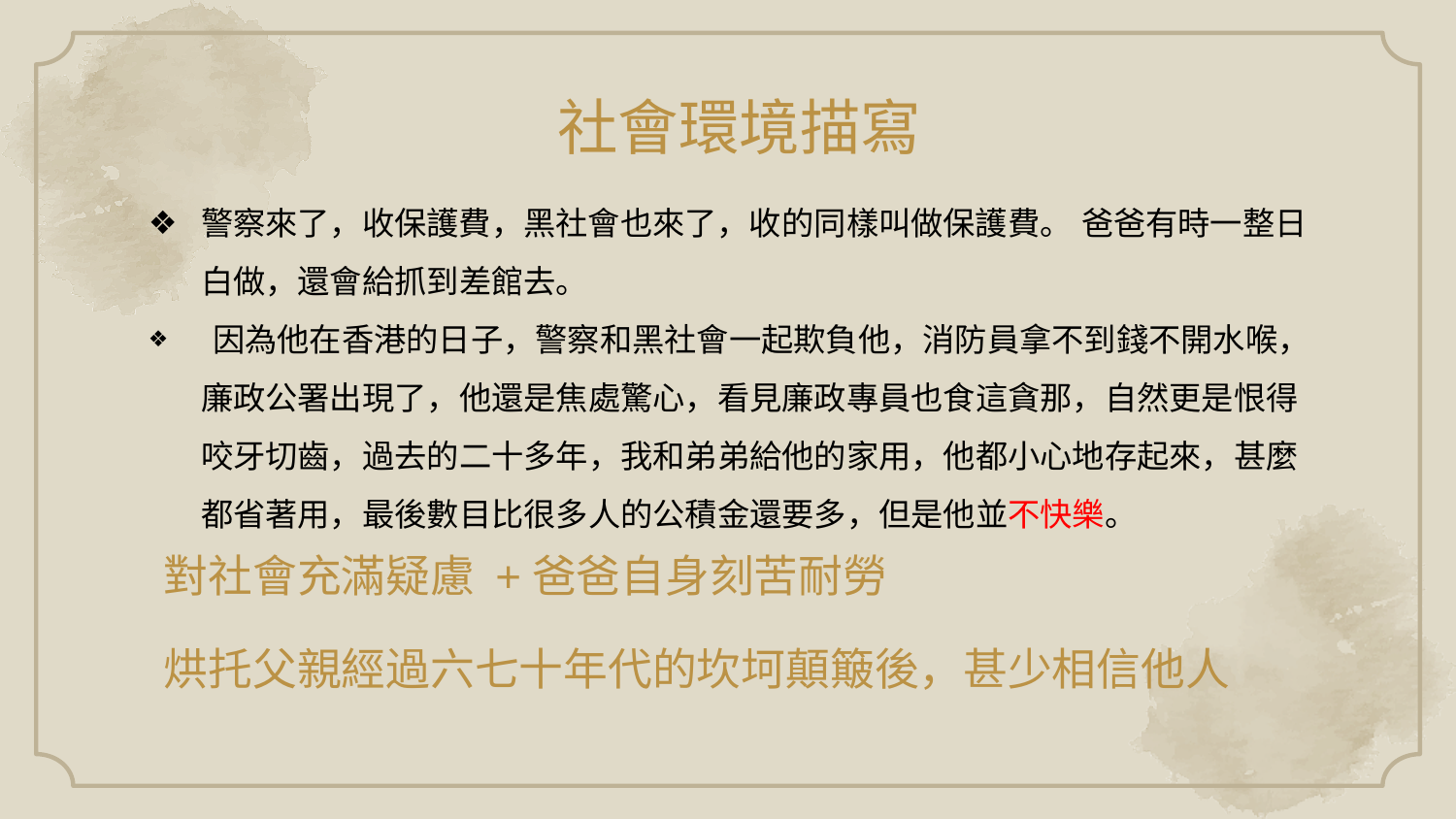

社會環境描寫

警察來了，收保護費，黑社會也來了，收的同樣叫做保護費。 爸爸有時一整日白做，還會給抓到差館去。
 因為他在香港的日子，警察和黑社會一起欺負他，消防員拿不到錢不開水喉，廉政公署出現了，他還是焦處驚心，看見廉政專員也食這貪那，自然更是恨得咬牙切齒，過去的二十多年，我和弟弟給他的家用，他都小心地存起來，甚麼都省著用，最後數目比很多人的公積金還要多，但是他並不快樂。
對社會充滿疑慮 +爸爸自身刻苦耐勞
烘托父親經過六七十年代的坎坷顛簸後，甚少相信他人